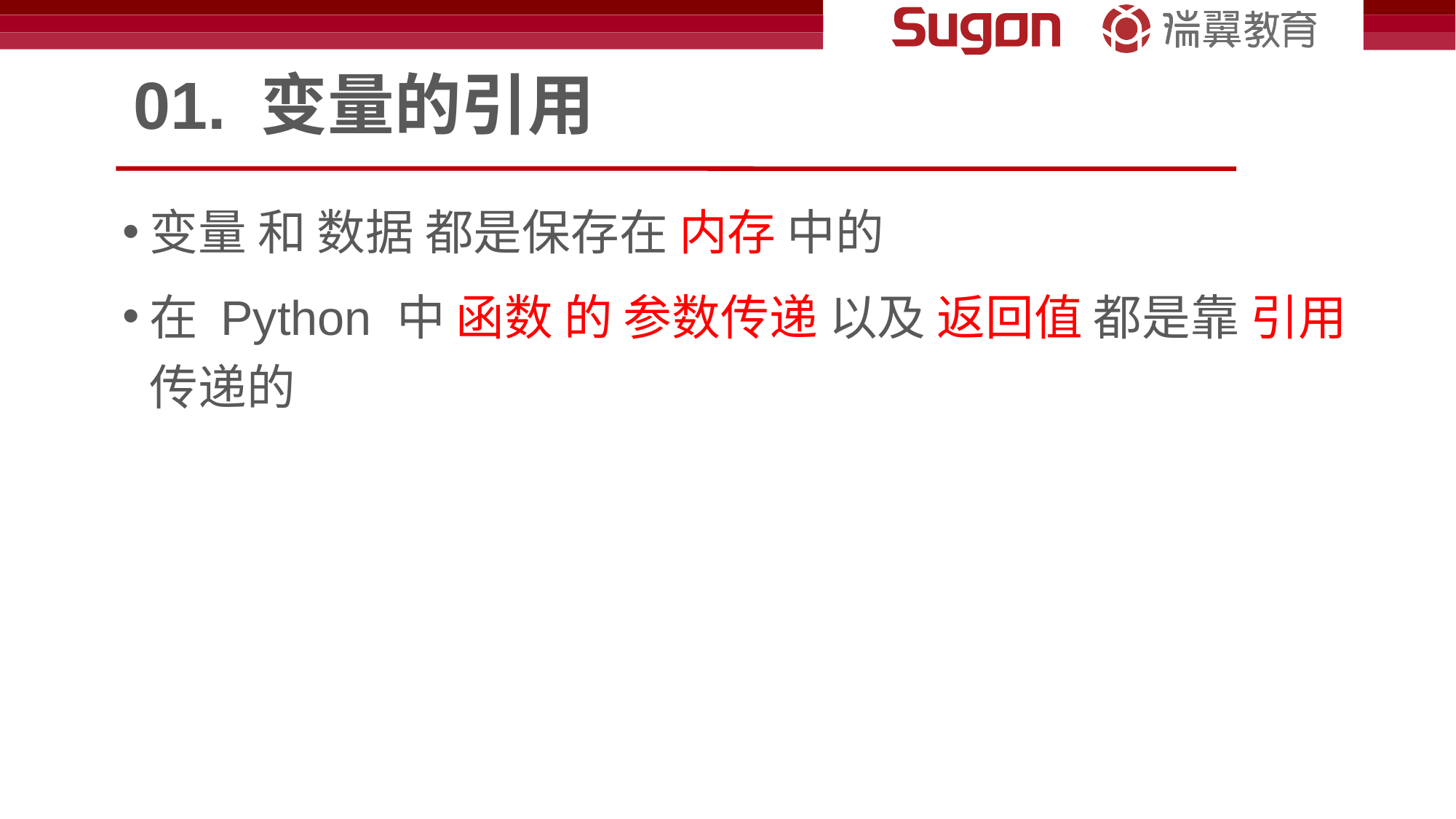

# 01. 变量的引用
变量 和 数据 都是保存在 内存 中的
在 Python 中 函数 的 参数传递 以及 返回值 都是靠 引用 传递的